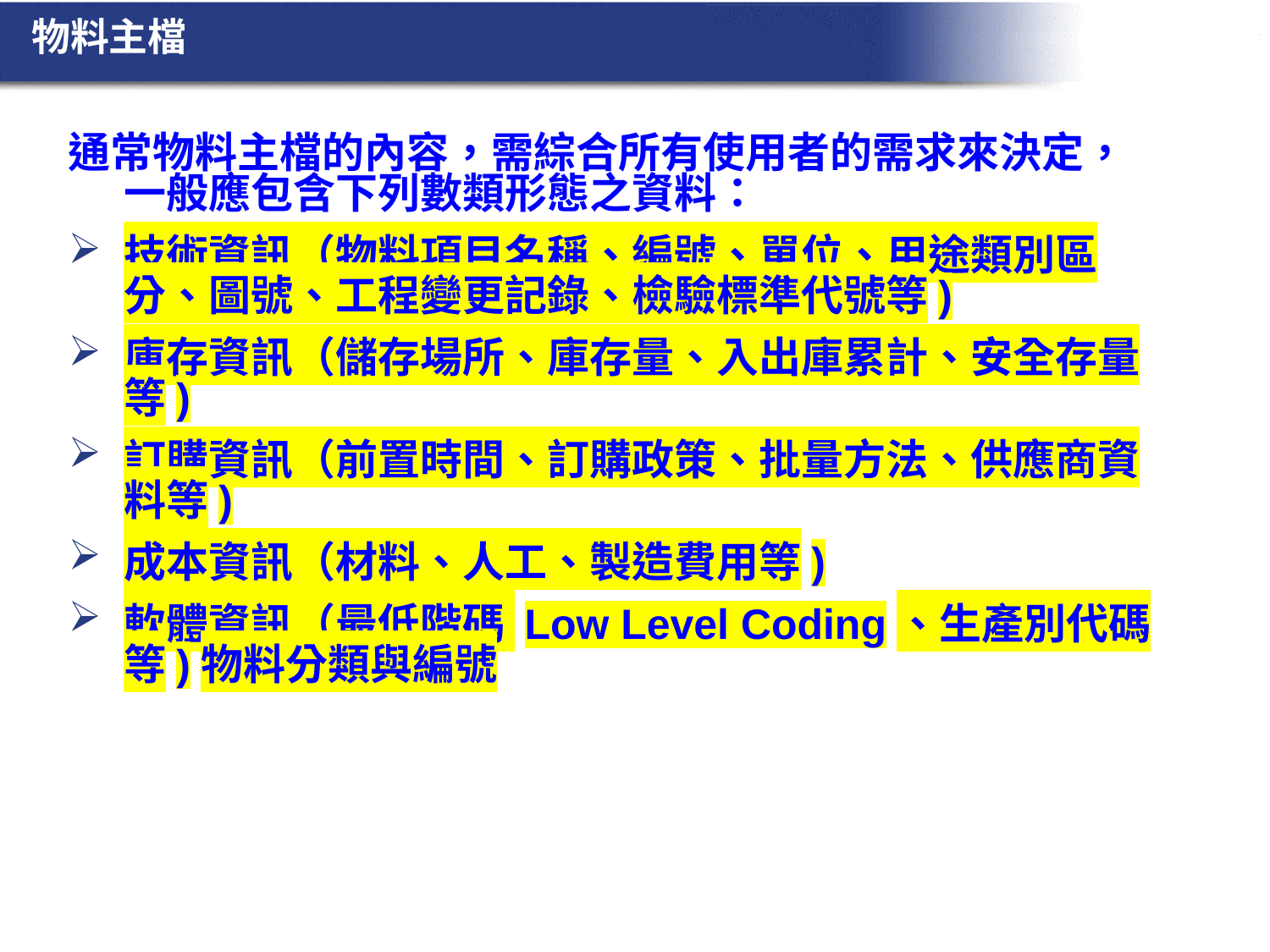

# 物料主檔
通常物料主檔的內容，需綜合所有使用者的需求來決定，一般應包含下列數類形態之資料：
技術資訊（物料項目名稱、編號、單位、用途類別區分、圖號、工程變更記錄、檢驗標準代號等)
庫存資訊（儲存場所、庫存量、入出庫累計、安全存量等)
訂購資訊（前置時間、訂購政策、批量方法、供應商資料等)
成本資訊（材料、人工、製造費用等)
軟體資訊（最低階碼 Low Level Coding、生產別代碼等)物料分類與編號